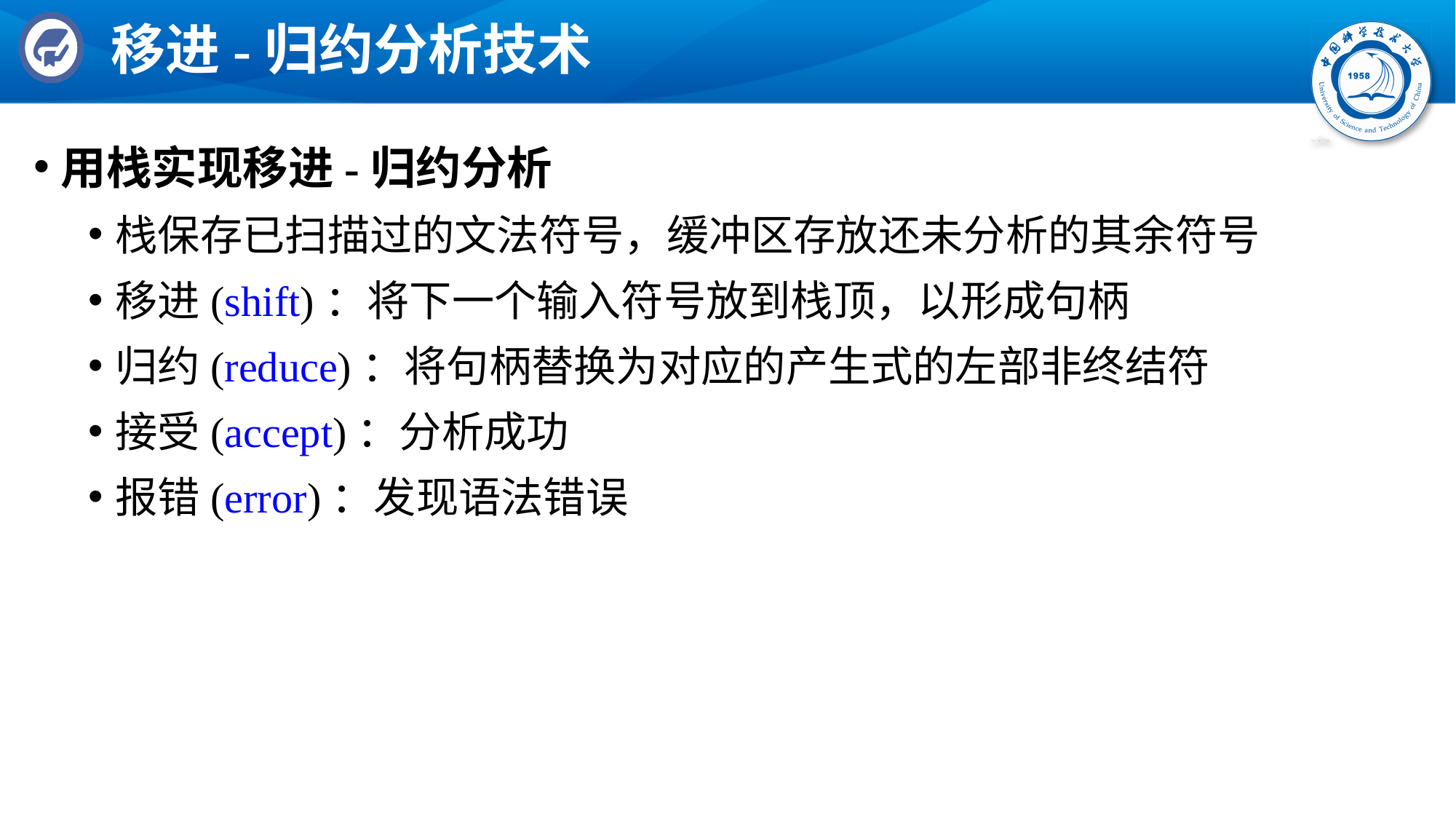

# 移进-归约分析技术
用栈实现移进-归约分析
栈保存已扫描过的文法符号，缓冲区存放还未分析的其余符号
移进(shift)：将下一个输入符号放到栈顶，以形成句柄
归约(reduce)：将句柄替换为对应的产生式的左部非终结符
接受(accept)：分析成功
报错(error)：发现语法错误